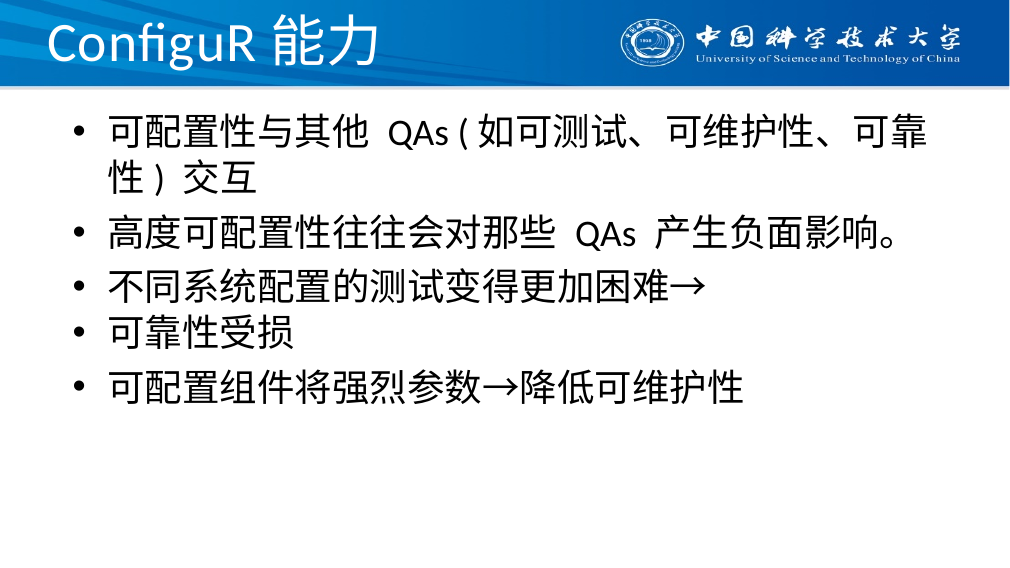

# ConfiguR能力
可配置性与其他 QAs (如可测试、可维护性、可靠性) 交互
高度可配置性往往会对那些 QAs 产生负面影响。
不同系统配置的测试变得更加困难→
可靠性受损
可配置组件将强烈参数→降低可维护性